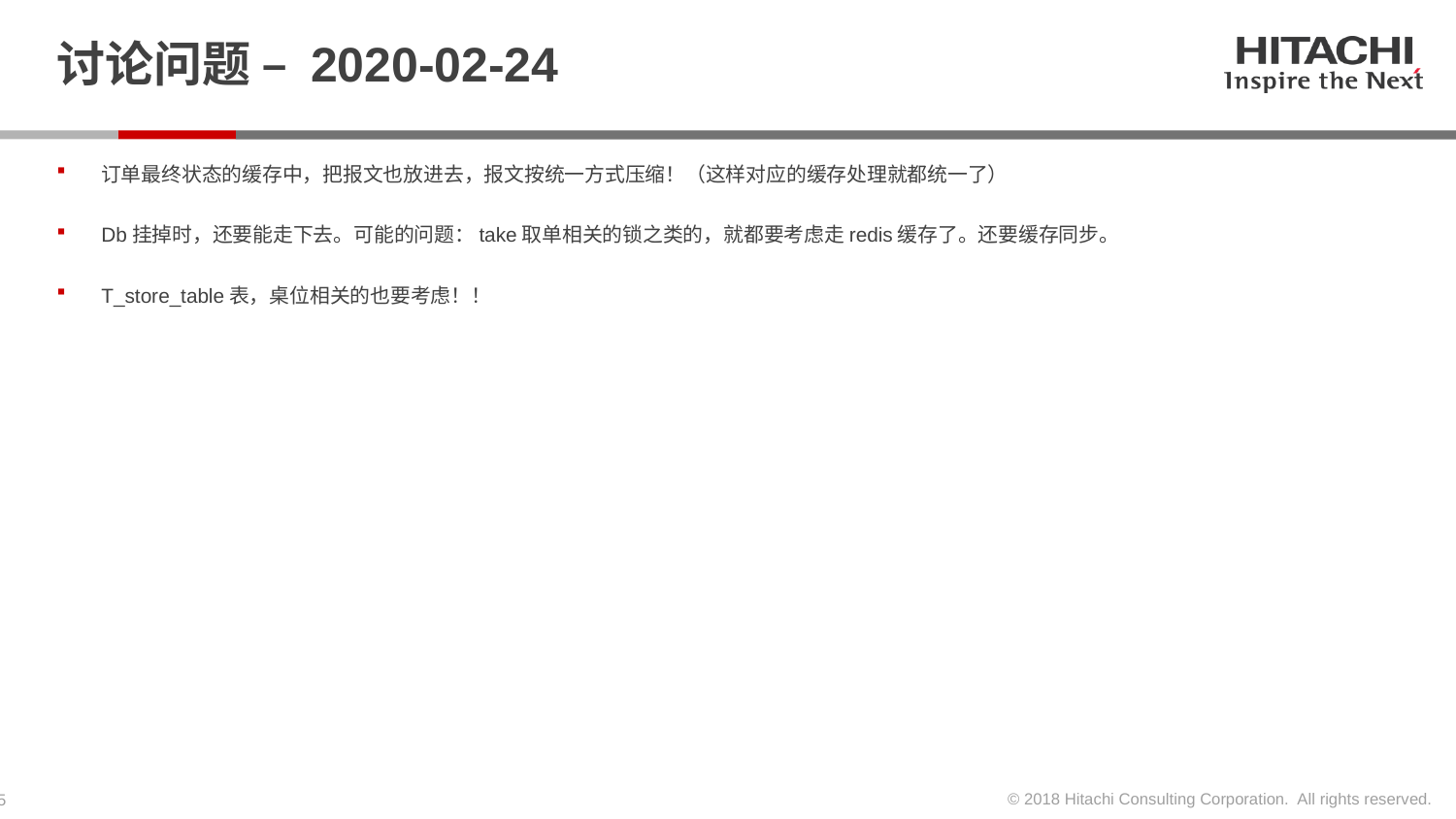

# 讨论问题 – 2020-02-24
订单最终状态的缓存中，把报文也放进去，报文按统一方式压缩！（这样对应的缓存处理就都统一了）
Db挂掉时，还要能走下去。可能的问题：take取单相关的锁之类的，就都要考虑走redis缓存了。还要缓存同步。
T_store_table表，桌位相关的也要考虑！！